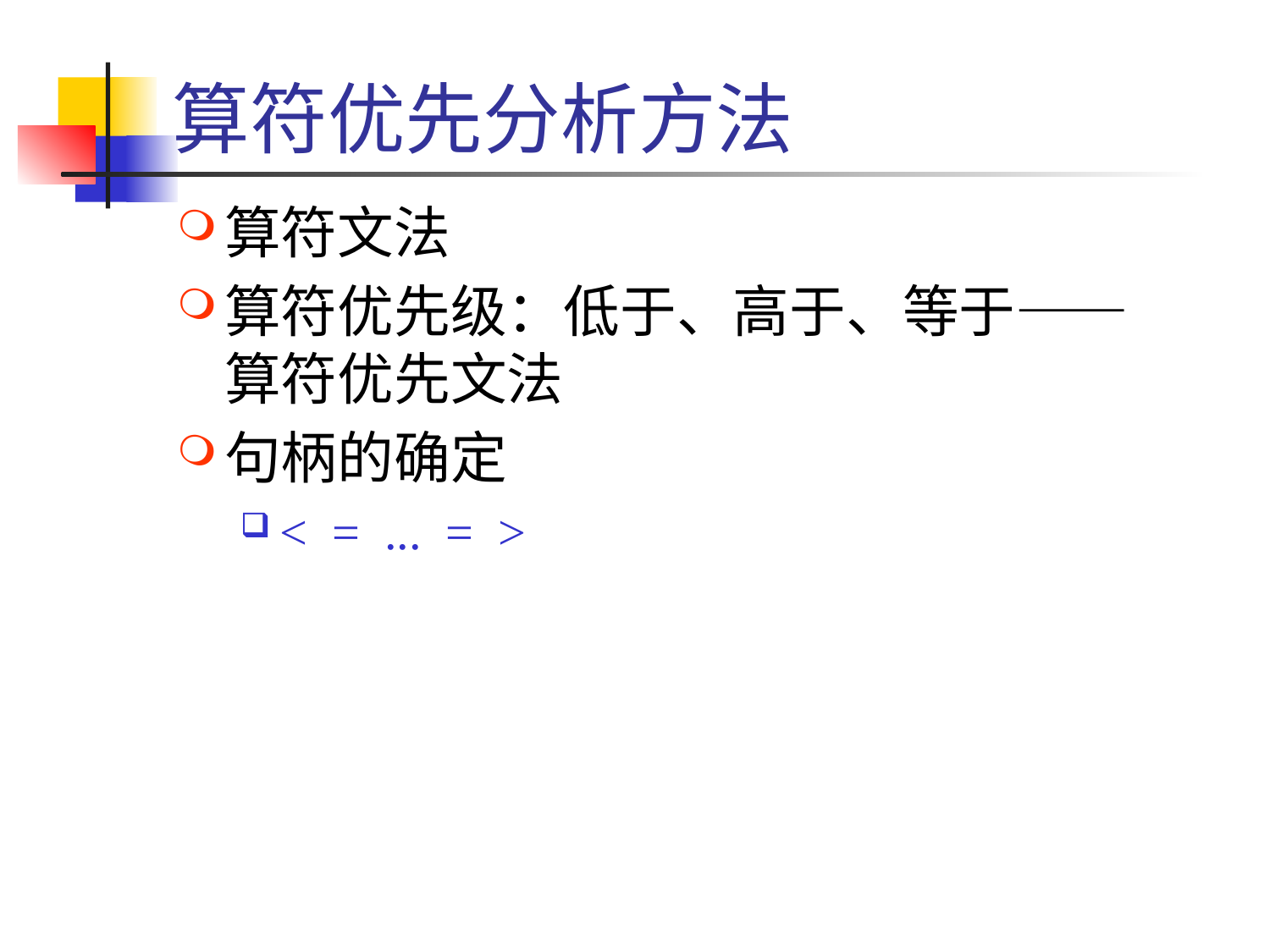

# 算符优先分析方法
算符文法
算符优先级：低于、高于、等于——
算符优先文法
句柄的确定
<  =  ...  =  >